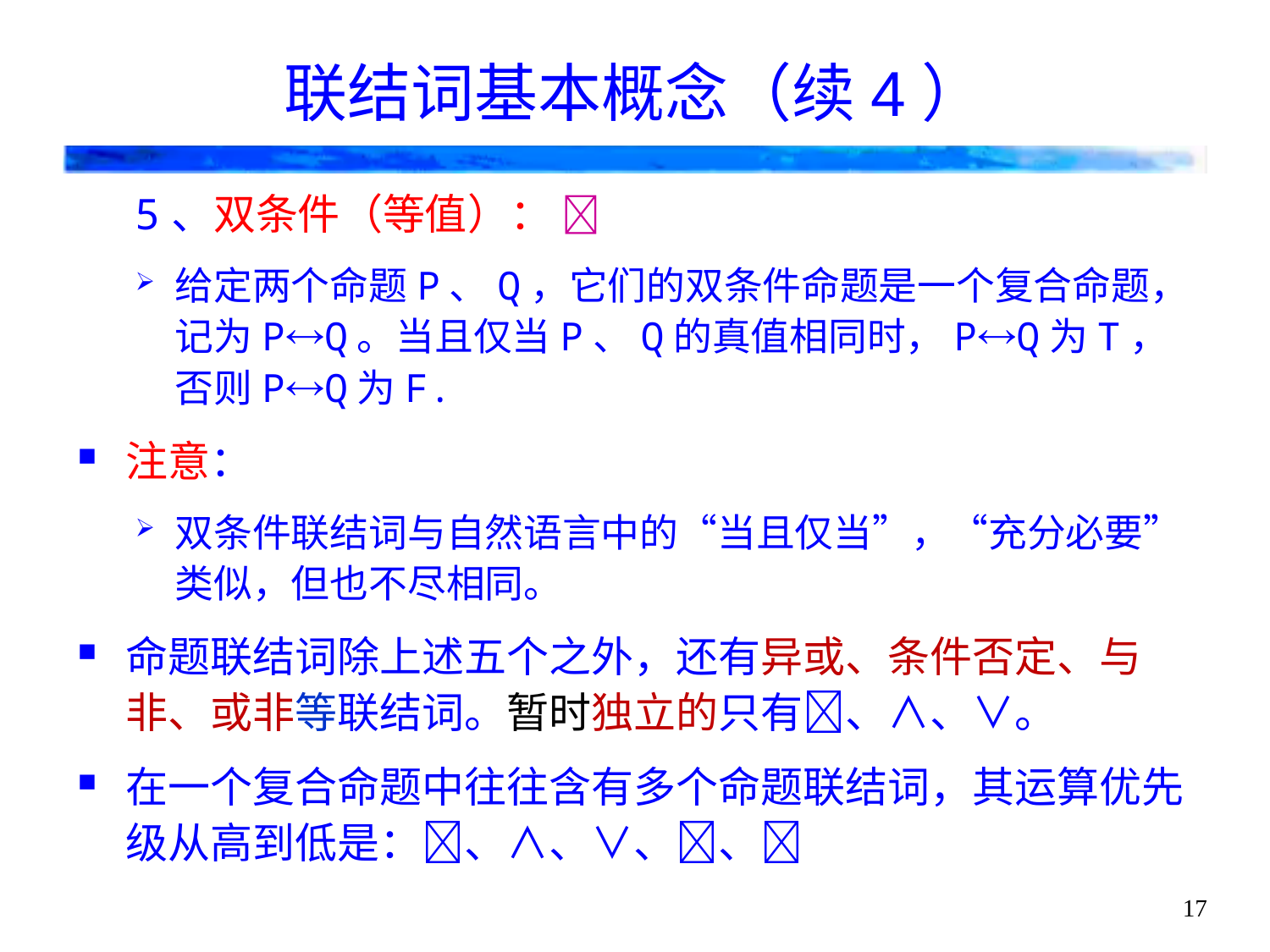

# 联结词基本概念（续4）
5、双条件（等值）： ↔
给定两个命题P、Q，它们的双条件命题是一个复合命题，记为P↔Q。当且仅当P、Q的真值相同时，P↔Q为T，否则P↔Q为F.
注意：
双条件联结词与自然语言中的“当且仅当”，“充分必要”类似，但也不尽相同。
命题联结词除上述五个之外，还有异或、条件否定、与非、或非等联结词。暂时独立的只有¬、∧、∨。
在一个复合命题中往往含有多个命题联结词，其运算优先级从高到低是：¬、∧、∨、→、↔
17